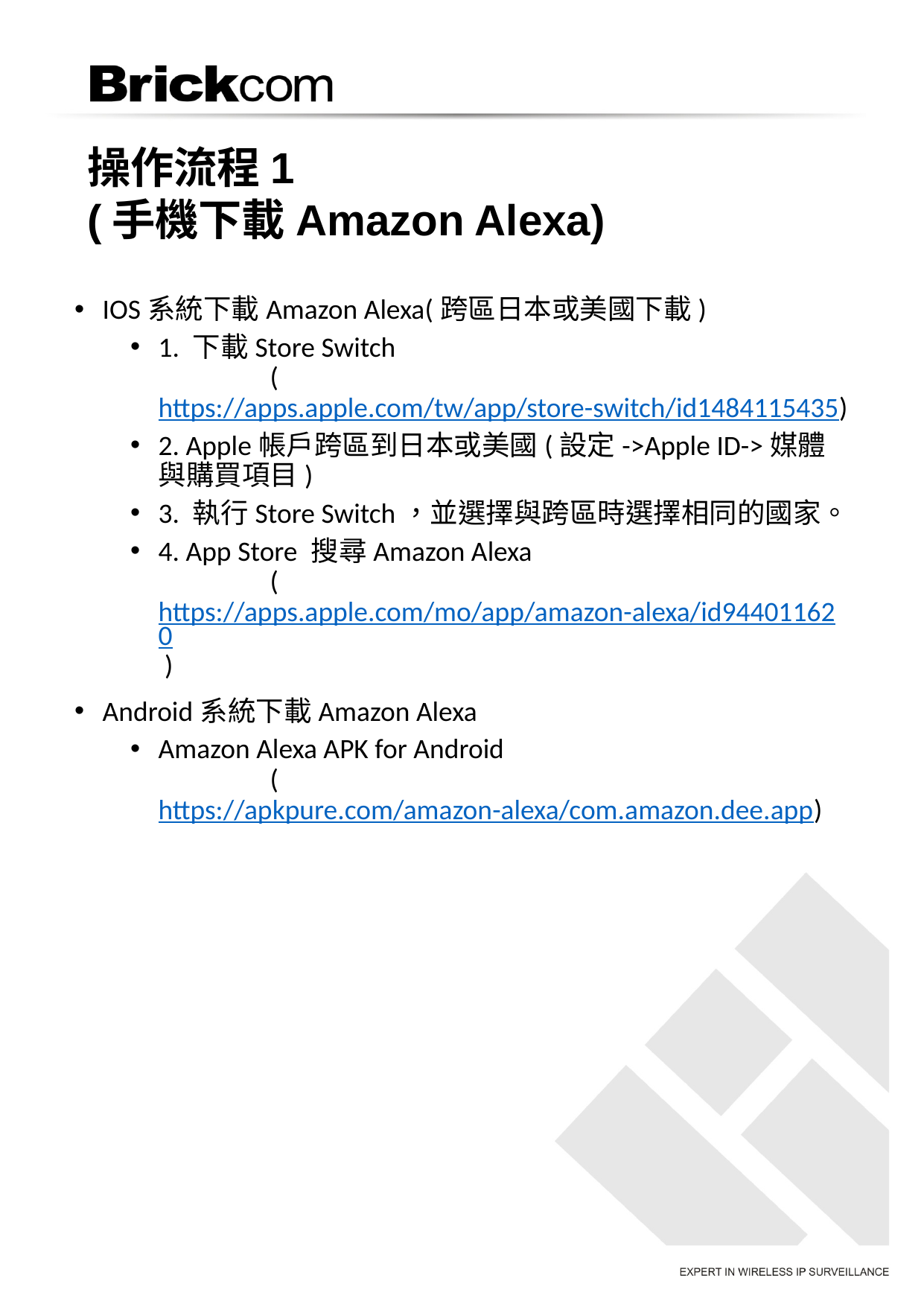

操作流程1
(手機下載Amazon Alexa)
IOS系統下載Amazon Alexa(跨區日本或美國下載)
1. 下載Store Switch
	(https://apps.apple.com/tw/app/store-switch/id1484115435)
2. Apple帳戶跨區到日本或美國(設定->Apple ID->媒體與購買項目)
3. 執行Store Switch，並選擇與跨區時選擇相同的國家。
4. App Store 搜尋Amazon Alexa
	(https://apps.apple.com/mo/app/amazon-alexa/id944011620 )
Android系統下載Amazon Alexa
Amazon Alexa APK for Android
	(https://apkpure.com/amazon-alexa/com.amazon.dee.app)